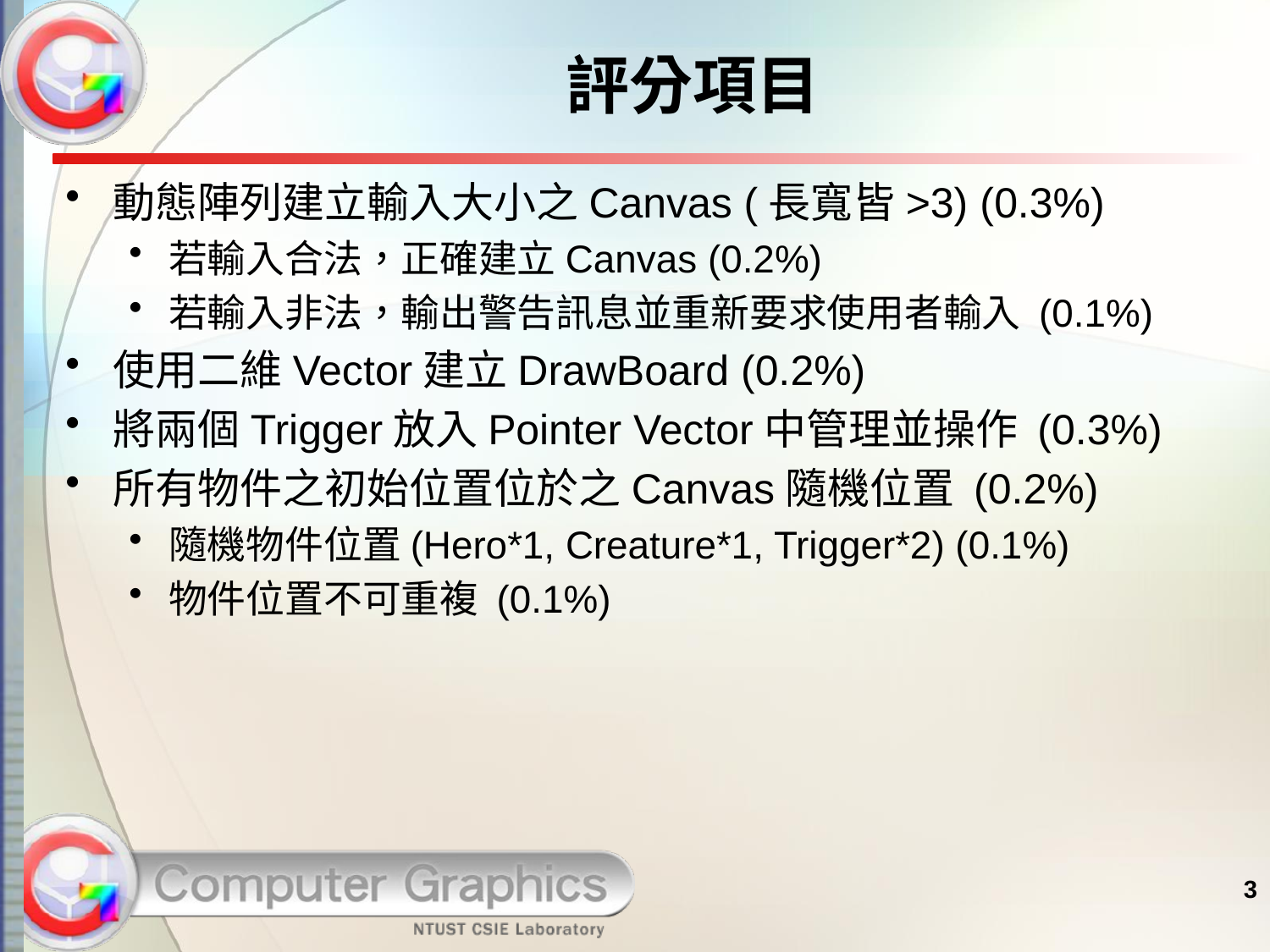

# 評分項目
動態陣列建立輸入大小之Canvas (長寬皆>3) (0.3%)
若輸入合法，正確建立Canvas (0.2%)
若輸入非法，輸出警告訊息並重新要求使用者輸入 (0.1%)
使用二維Vector建立DrawBoard (0.2%)
將兩個Trigger放入Pointer Vector中管理並操作 (0.3%)
所有物件之初始位置位於之Canvas隨機位置 (0.2%)
隨機物件位置(Hero*1, Creature*1, Trigger*2) (0.1%)
物件位置不可重複 (0.1%)
3